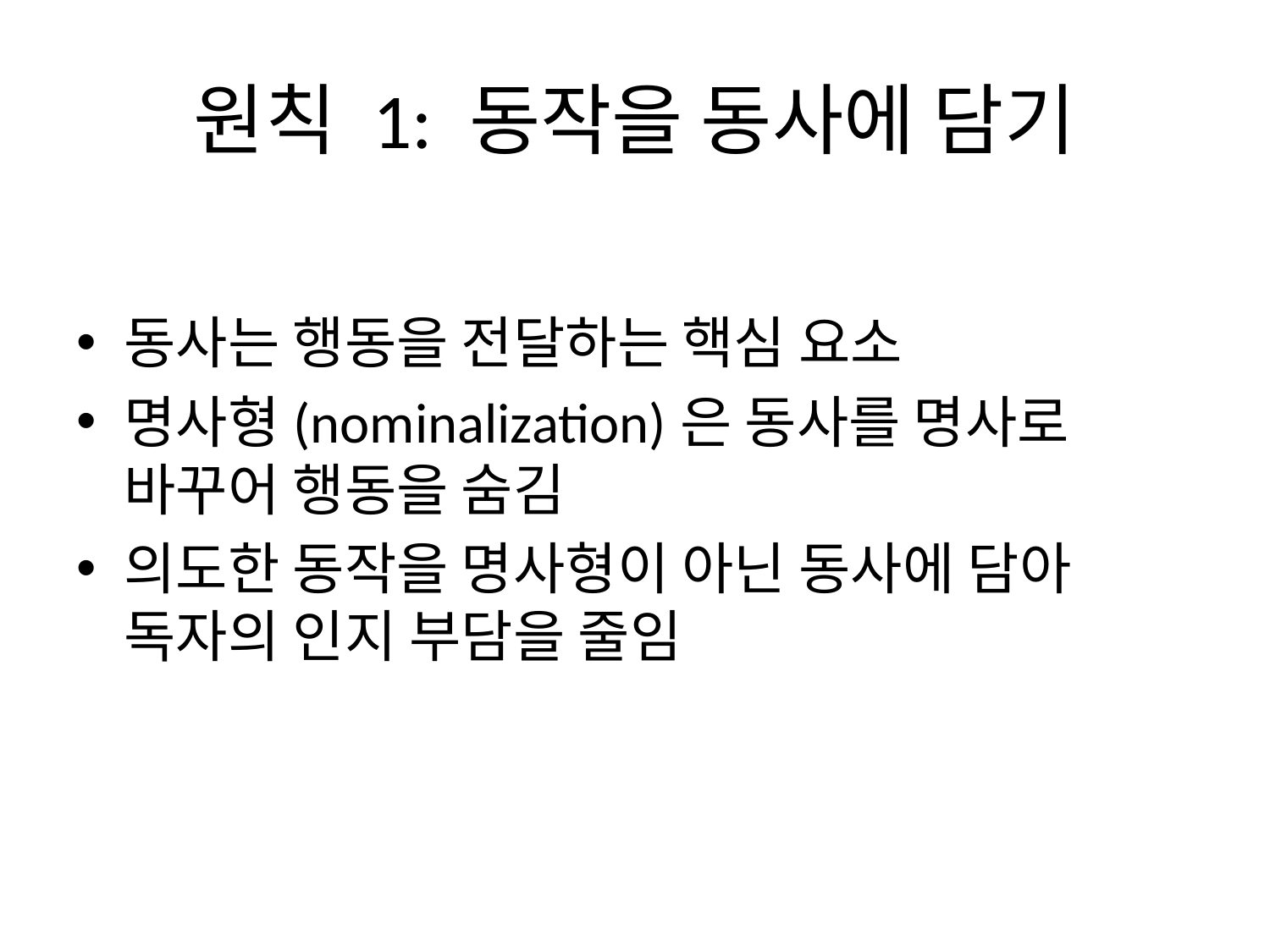

# 원칙 1: 동작을 동사에 담기

동사는 행동을 전달하는 핵심 요소
명사형(nominalization)은 동사를 명사로 바꾸어 행동을 숨김
의도한 동작을 명사형이 아닌 동사에 담아 독자의 인지 부담을 줄임